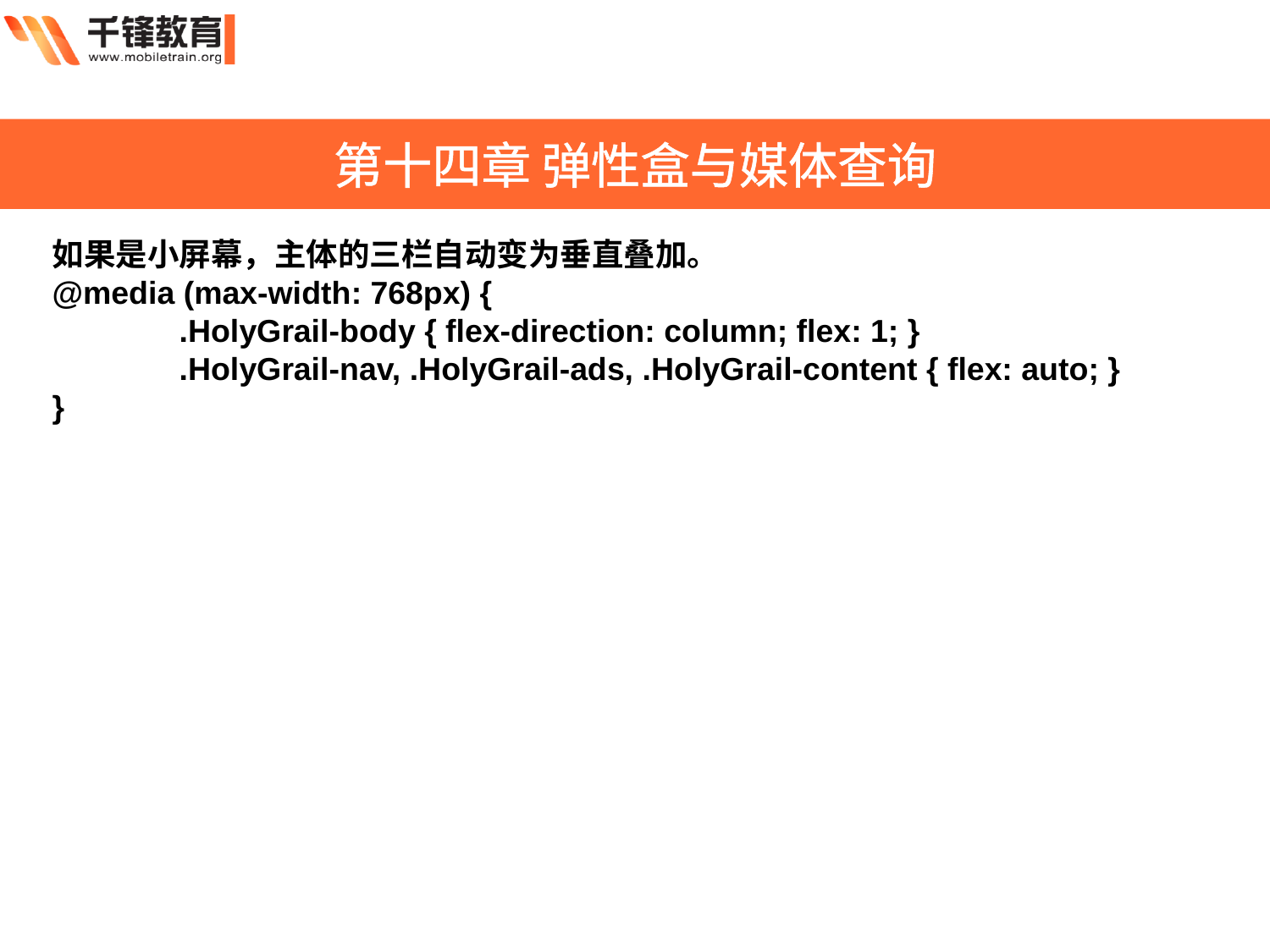

第十四章 弹性盒与媒体查询
如果是小屏幕，主体的三栏自动变为垂直叠加。
@media (max-width: 768px) {
	.HolyGrail-body { flex-direction: column; flex: 1; }
	.HolyGrail-nav, .HolyGrail-ads, .HolyGrail-content { flex: auto; }
}